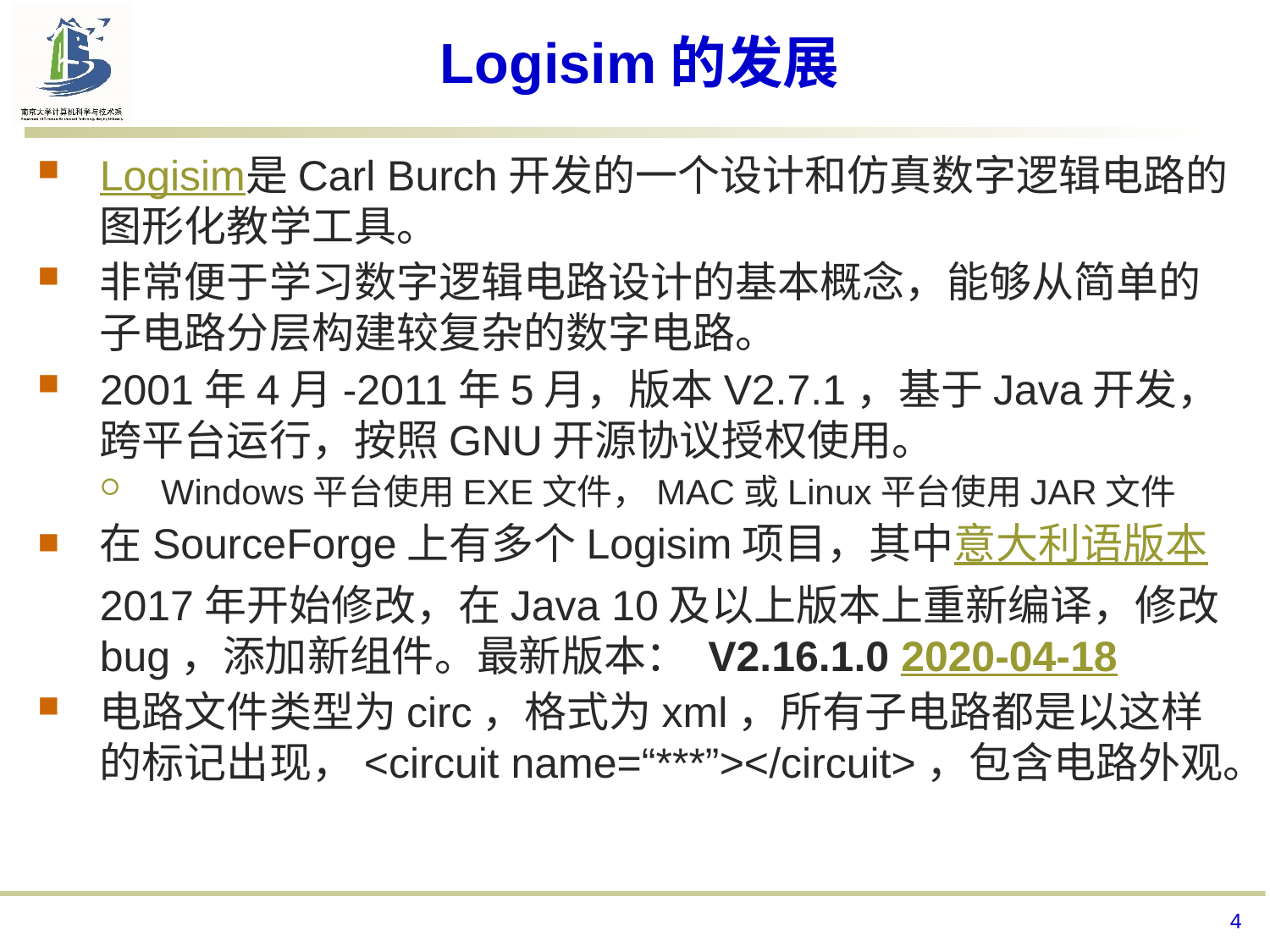

# Logisim的发展
Logisim是Carl Burch开发的一个设计和仿真数字逻辑电路的图形化教学工具。
非常便于学习数字逻辑电路设计的基本概念，能够从简单的子电路分层构建较复杂的数字电路。
2001年4月-2011年5月，版本V2.7.1，基于Java开发，跨平台运行，按照GNU开源协议授权使用。
Windows平台使用EXE文件，MAC或Linux平台使用JAR文件
在SourceForge上有多个Logisim项目，其中意大利语版本2017年开始修改，在Java 10及以上版本上重新编译，修改bug，添加新组件。最新版本： V2.16.1.0 2020-04-18
电路文件类型为circ，格式为xml，所有子电路都是以这样的标记出现，<circuit name=“***”></circuit>，包含电路外观。

4